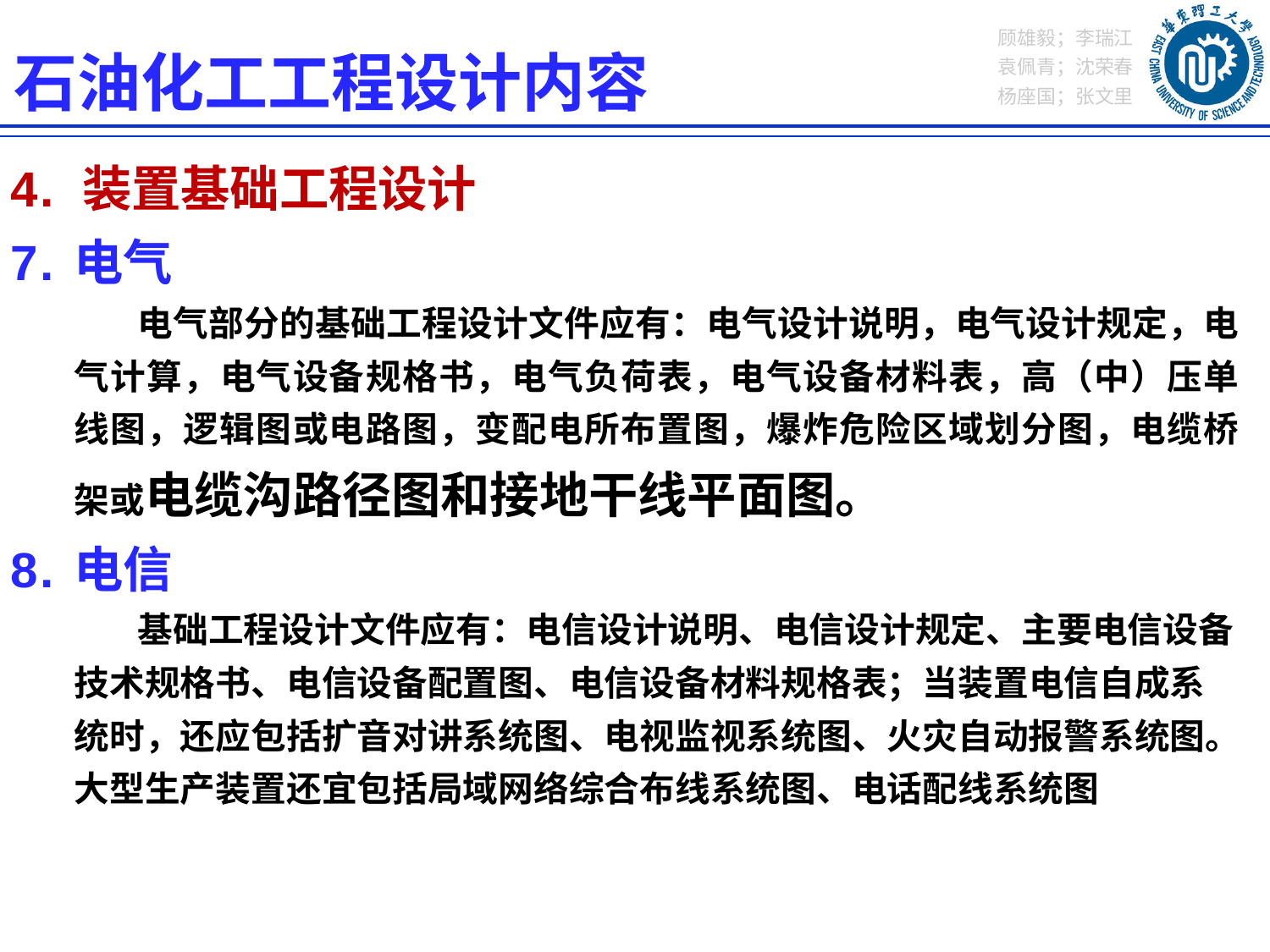

石油化工工程设计内容
装置基础工程设计
电气
电气部分的基础工程设计文件应有：电气设计说明，电气设计规定，电气计算，电气设备规格书，电气负荷表，电气设备材料表，高（中）压单线图，逻辑图或电路图，变配电所布置图，爆炸危险区域划分图，电缆桥架或电缆沟路径图和接地干线平面图。
电信
基础工程设计文件应有：电信设计说明、电信设计规定、主要电信设备技术规格书、电信设备配置图、电信设备材料规格表；当装置电信自成系统时，还应包括扩音对讲系统图、电视监视系统图、火灾自动报警系统图。大型生产装置还宜包括局域网络综合布线系统图、电话配线系统图